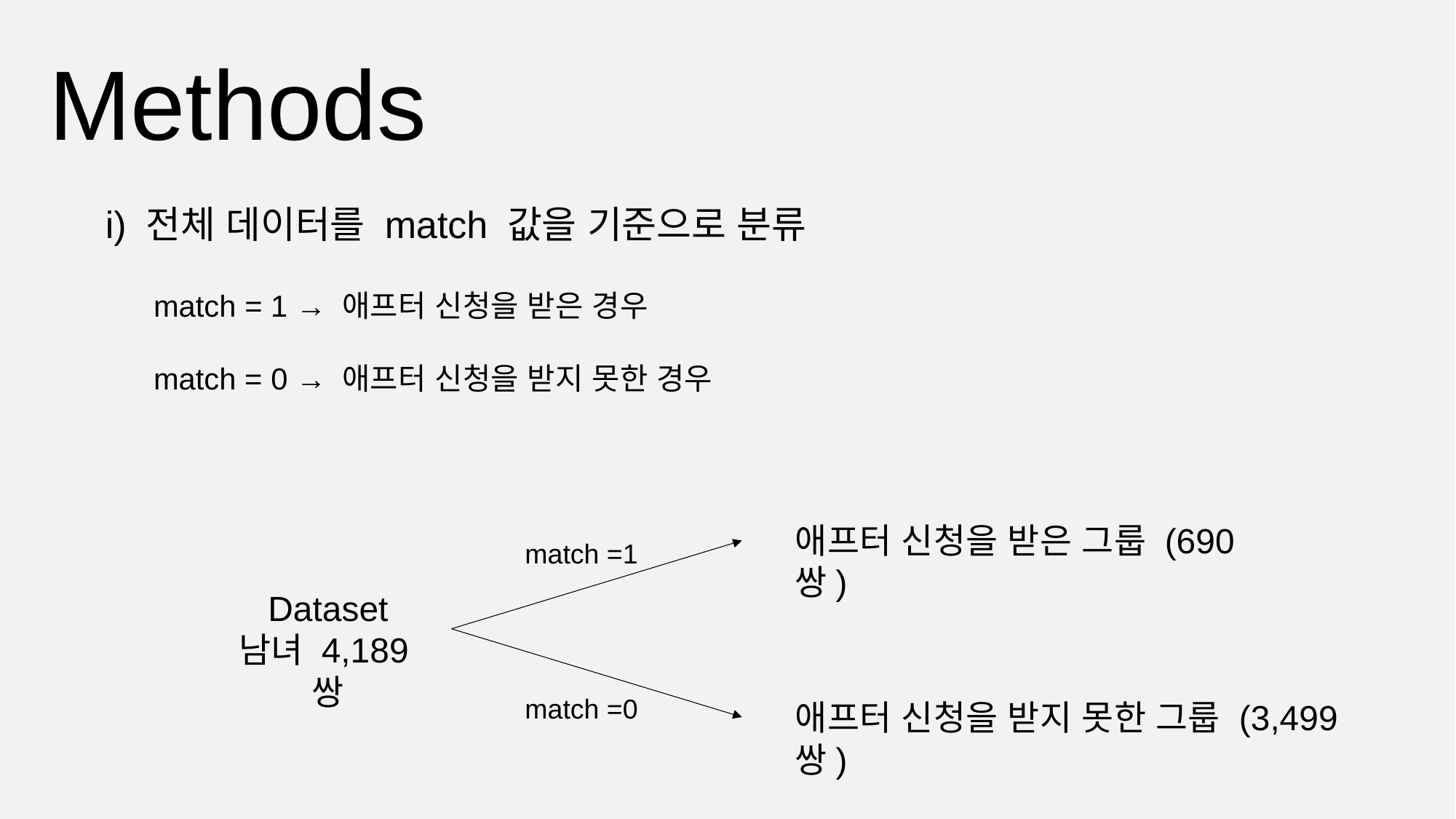

Methods
i) 전체 데이터를 match 값을 기준으로 분류
match = 1 → 애프터 신청을 받은 경우

match = 0 → 애프터 신청을 받지 못한 경우
애프터 신청을 받은 그룹 (690쌍)
match =1
Dataset
남녀 4,189쌍
match =0
애프터 신청을 받지 못한 그룹 (3,499쌍)